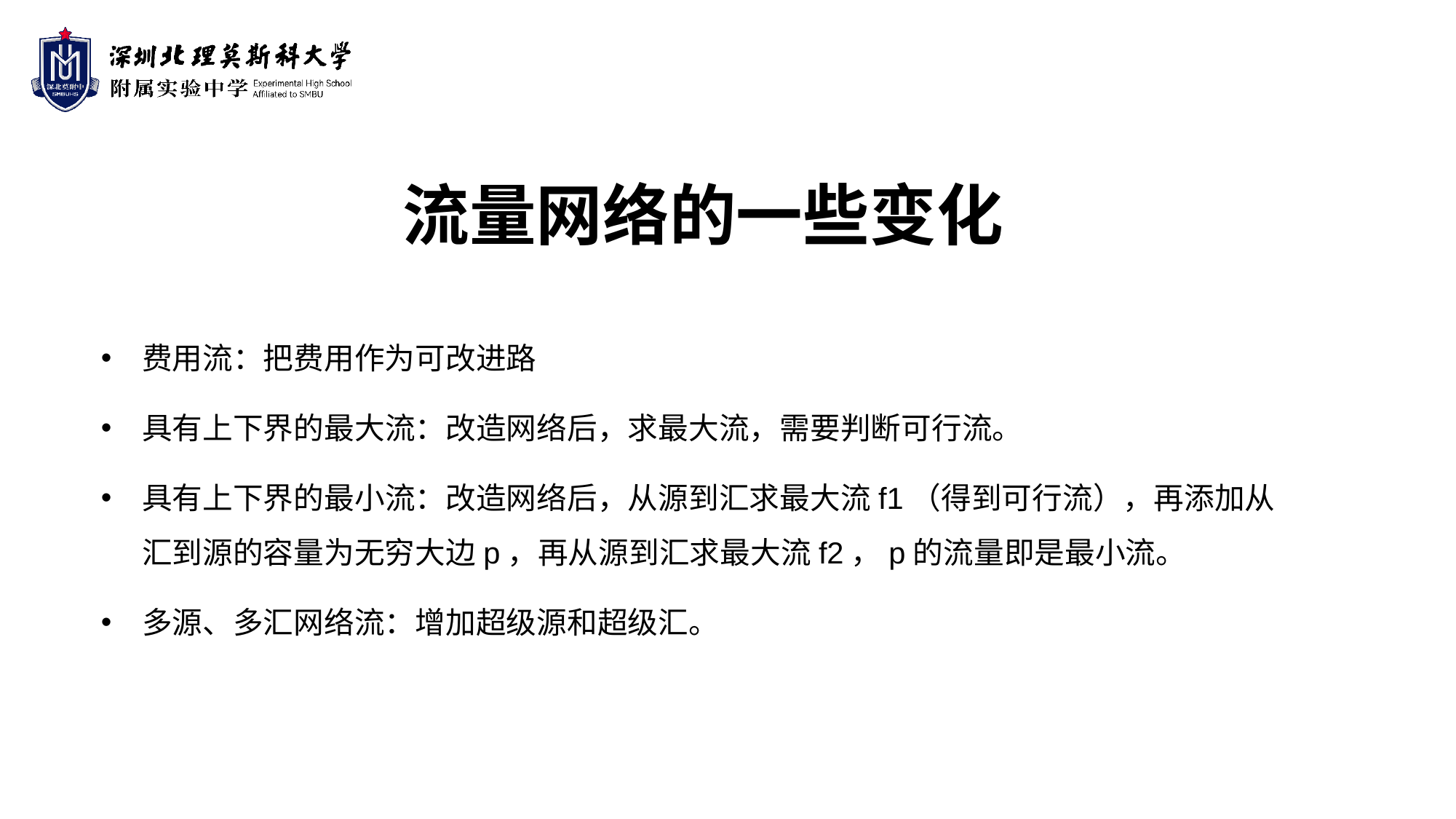

流量网络的一些变化
费用流：把费用作为可改进路
具有上下界的最大流：改造网络后，求最大流，需要判断可行流。
具有上下界的最小流：改造网络后，从源到汇求最大流f1（得到可行流），再添加从汇到源的容量为无穷大边p，再从源到汇求最大流f2，p的流量即是最小流。
多源、多汇网络流：增加超级源和超级汇。